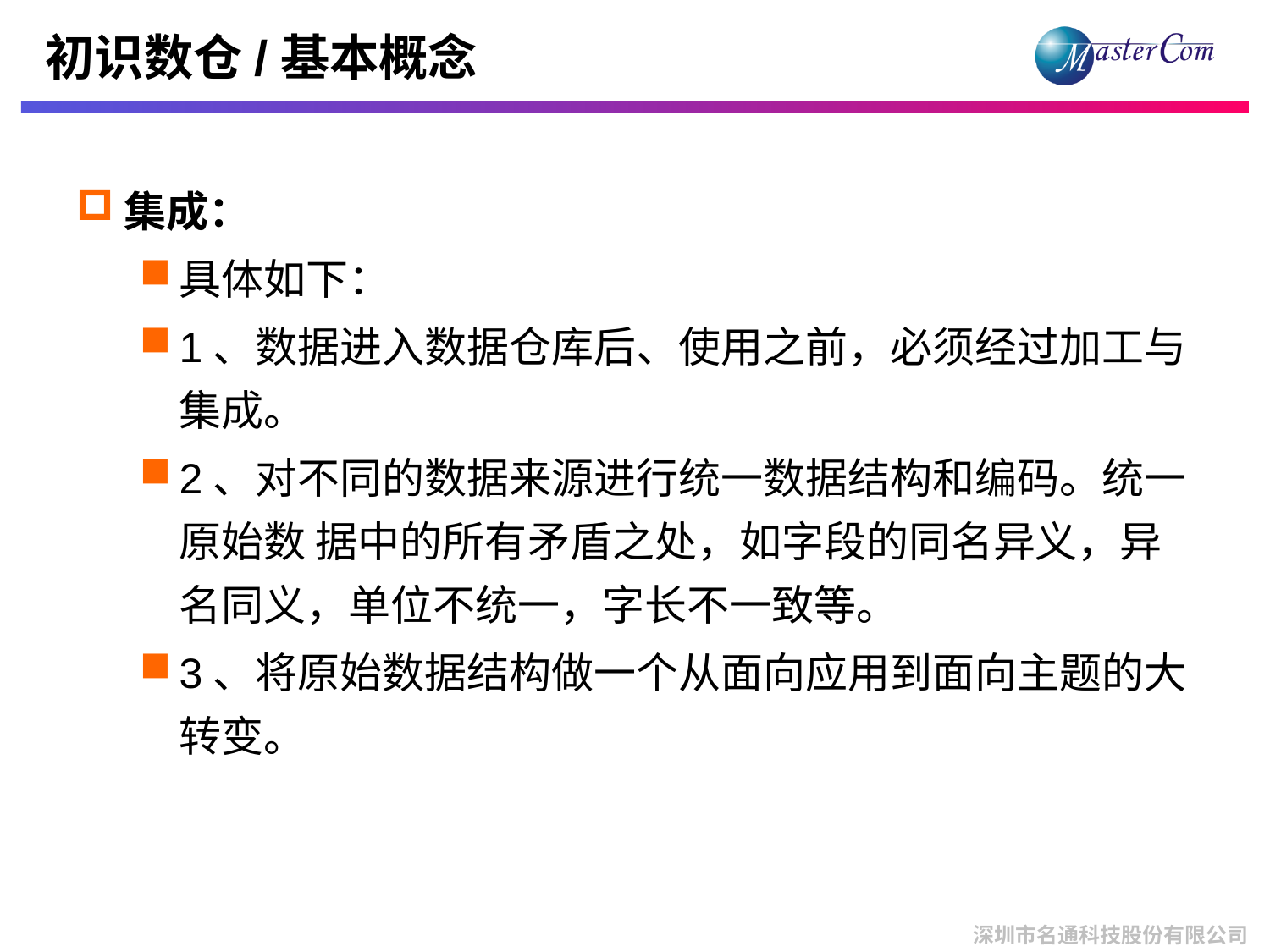

# 初识数仓/基本概念
集成：
具体如下：
1、数据进入数据仓库后、使用之前，必须经过加工与集成。
2、对不同的数据来源进行统一数据结构和编码。统一原始数 据中的所有矛盾之处，如字段的同名异义，异名同义，单位不统一，字长不一致等。
3、将原始数据结构做一个从面向应用到面向主题的大转变。